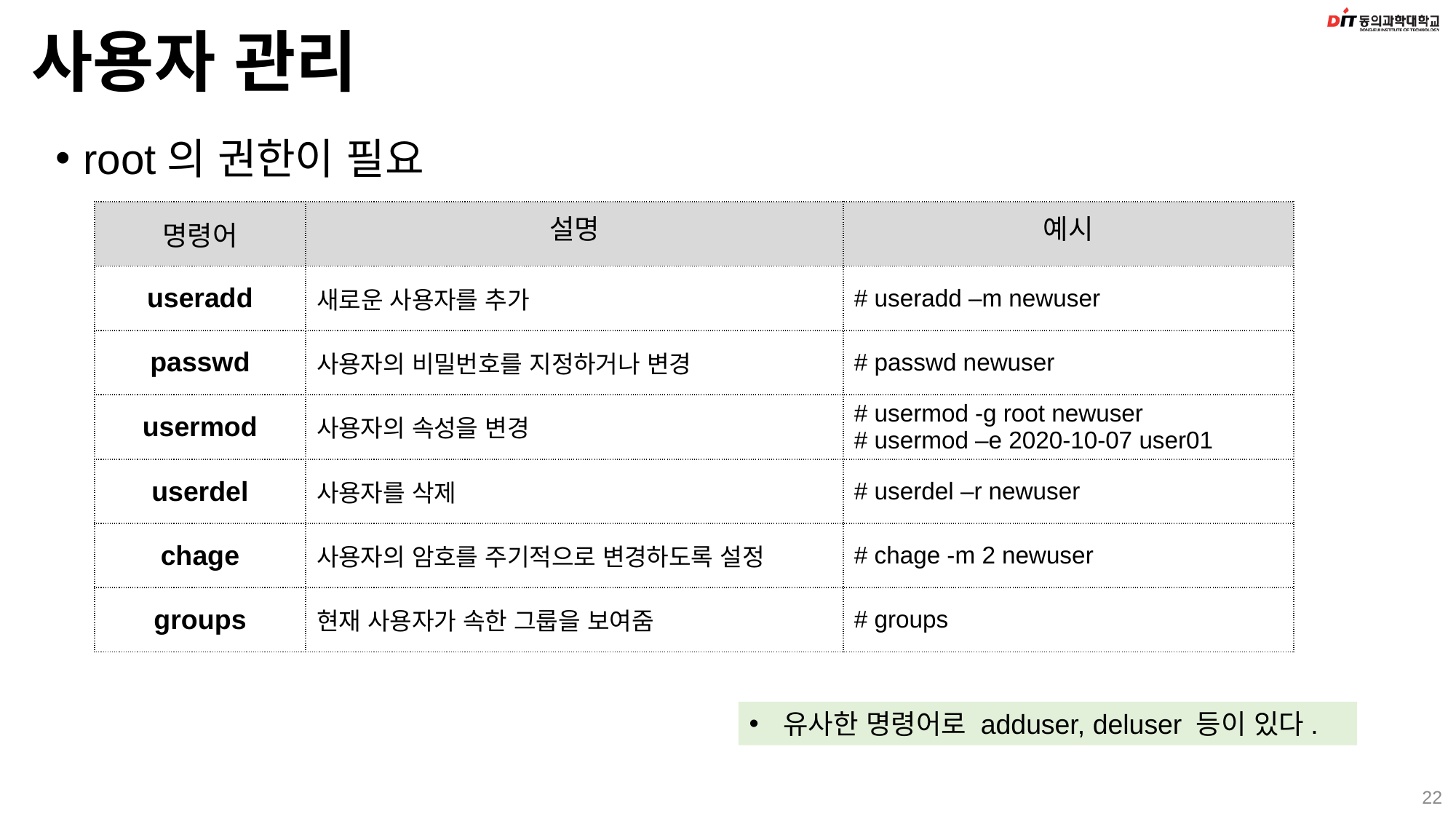

# 사용자 관리
root의 권한이 필요
| 명령어 | 설명 | 예시 |
| --- | --- | --- |
| useradd | 새로운 사용자를 추가 | # useradd –m newuser |
| passwd | 사용자의 비밀번호를 지정하거나 변경 | # passwd newuser |
| usermod | 사용자의 속성을 변경 | # usermod -g root newuser # usermod –e 2020-10-07 user01 |
| userdel | 사용자를 삭제 | # userdel –r newuser |
| chage | 사용자의 암호를 주기적으로 변경하도록 설정 | # chage -m 2 newuser |
| groups | 현재 사용자가 속한 그룹을 보여줌 | # groups |
유사한 명령어로 adduser, deluser 등이 있다.
22